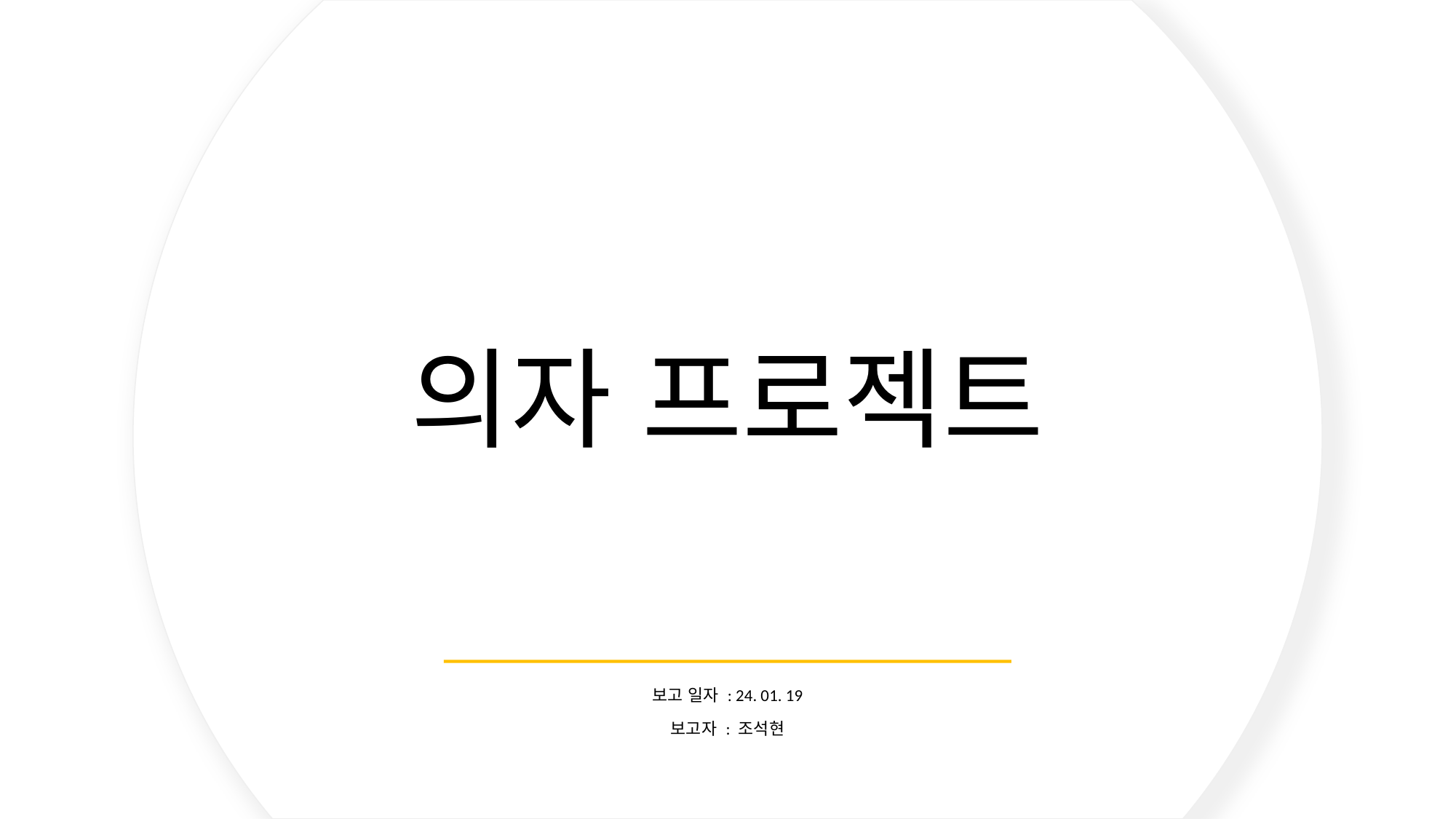

# 의자 프로젝트

보고 일자 : 24. 01. 19
보고자 : 조석현